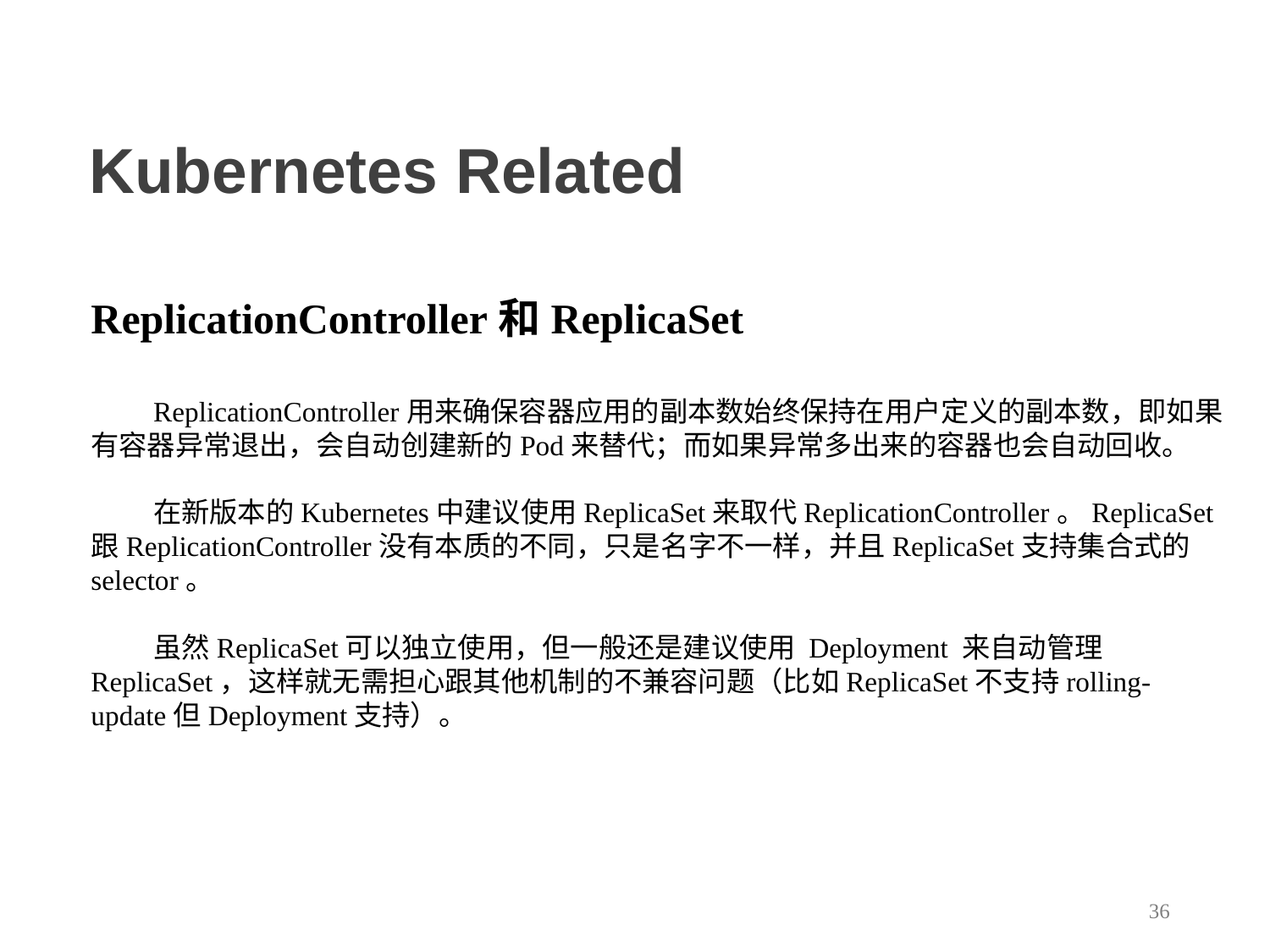

Kubernetes Related
ReplicationController和ReplicaSet

ReplicationController用来确保容器应用的副本数始终保持在用户定义的副本数，即如果有容器异常退出，会自动创建新的Pod来替代；而如果异常多出来的容器也会自动回收。

在新版本的Kubernetes中建议使用ReplicaSet来取代ReplicationController。ReplicaSet跟ReplicationController没有本质的不同，只是名字不一样，并且ReplicaSet支持集合式的selector。

虽然ReplicaSet可以独立使用，但一般还是建议使用 Deployment 来自动管理ReplicaSet，这样就无需担心跟其他机制的不兼容问题（比如ReplicaSet不支持rolling-update但Deployment支持）。
36